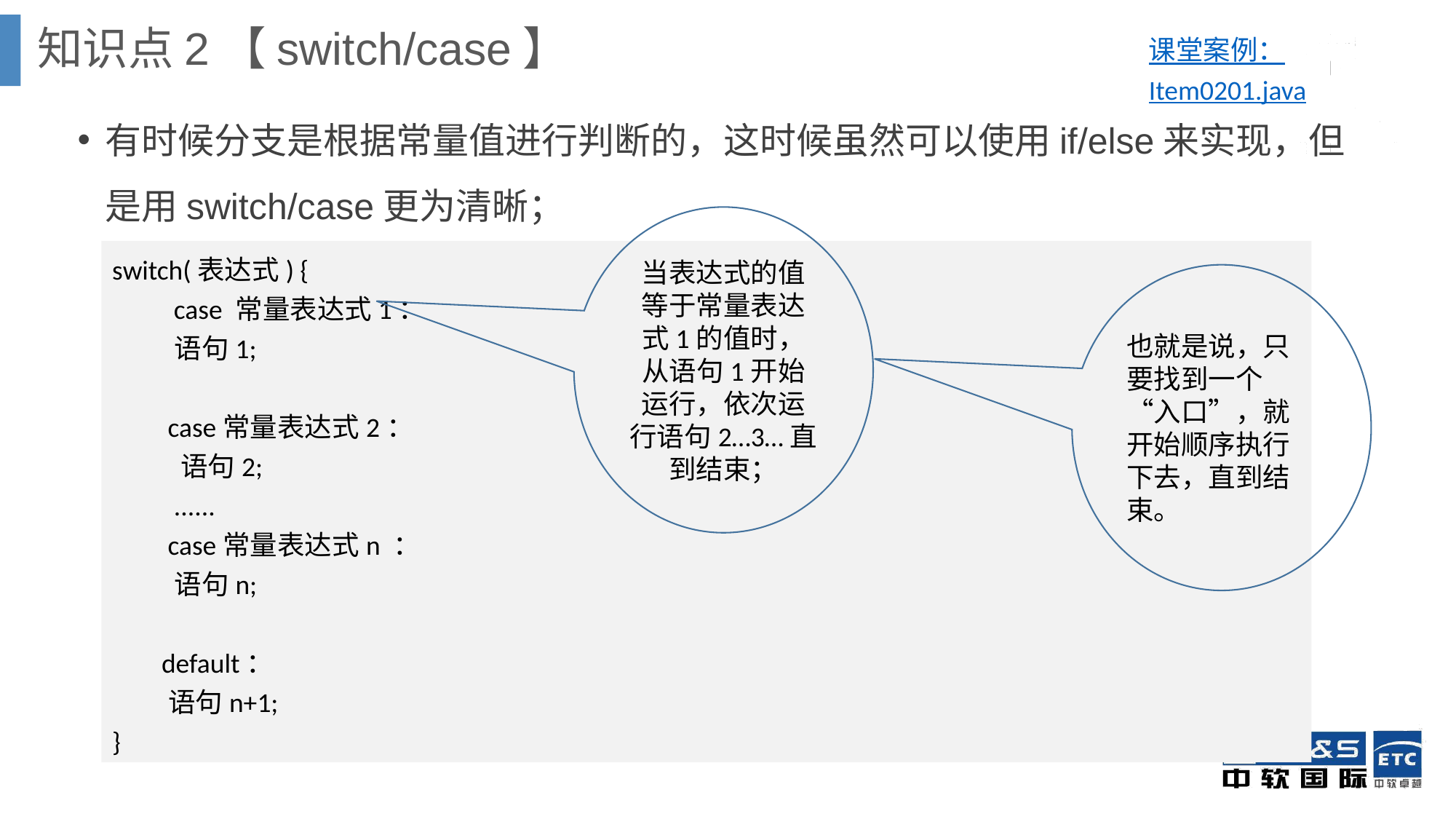

知识点2【switch/case】
课堂案例：Item0201.java
有时候分支是根据常量值进行判断的，这时候虽然可以使用if/else来实现，但是用switch/case更为清晰；
当表达式的值等于常量表达式1的值时，从语句1开始运行，依次运行语句2…3…直到结束；
switch(表达式) {
          case 常量表达式1：
         语句1;

         case常量表达式2：
          语句2;
          ......
         case常量表达式n ：
         语句n;

        default：
        语句n+1;
}
也就是说，只要找到一个“入口”，就开始顺序执行下去，直到结束。